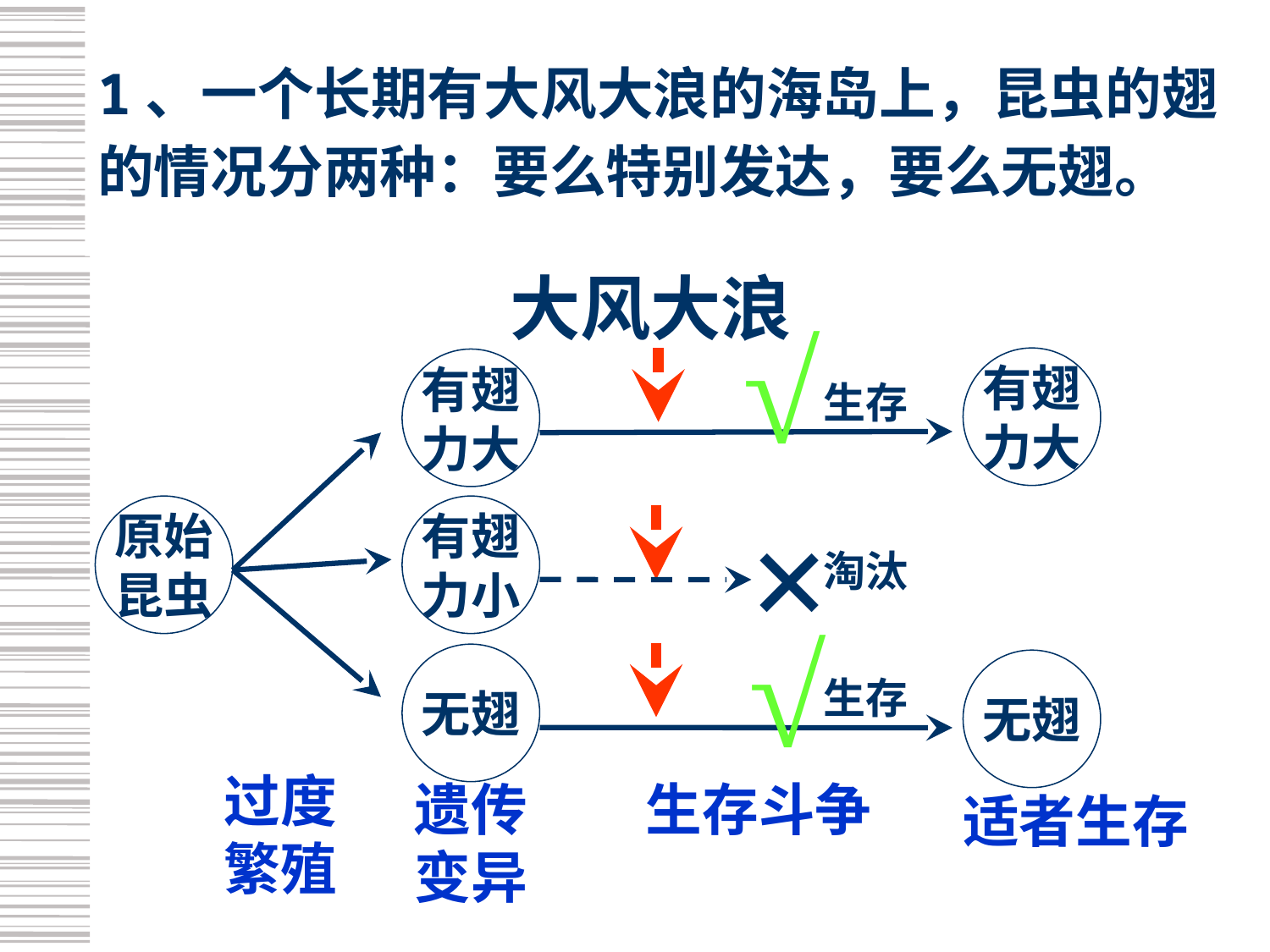

# 1、一个长期有大风大浪的海岛上，昆虫的翅的情况分两种：要么特别发达，要么无翅。
大风大浪

√
生存
有翅
力大
有翅
力大

×
淘汰
原始
昆虫
有翅
力小
√
生存
无翅
无翅
过度繁殖
遗传
变异
生存斗争
适者生存